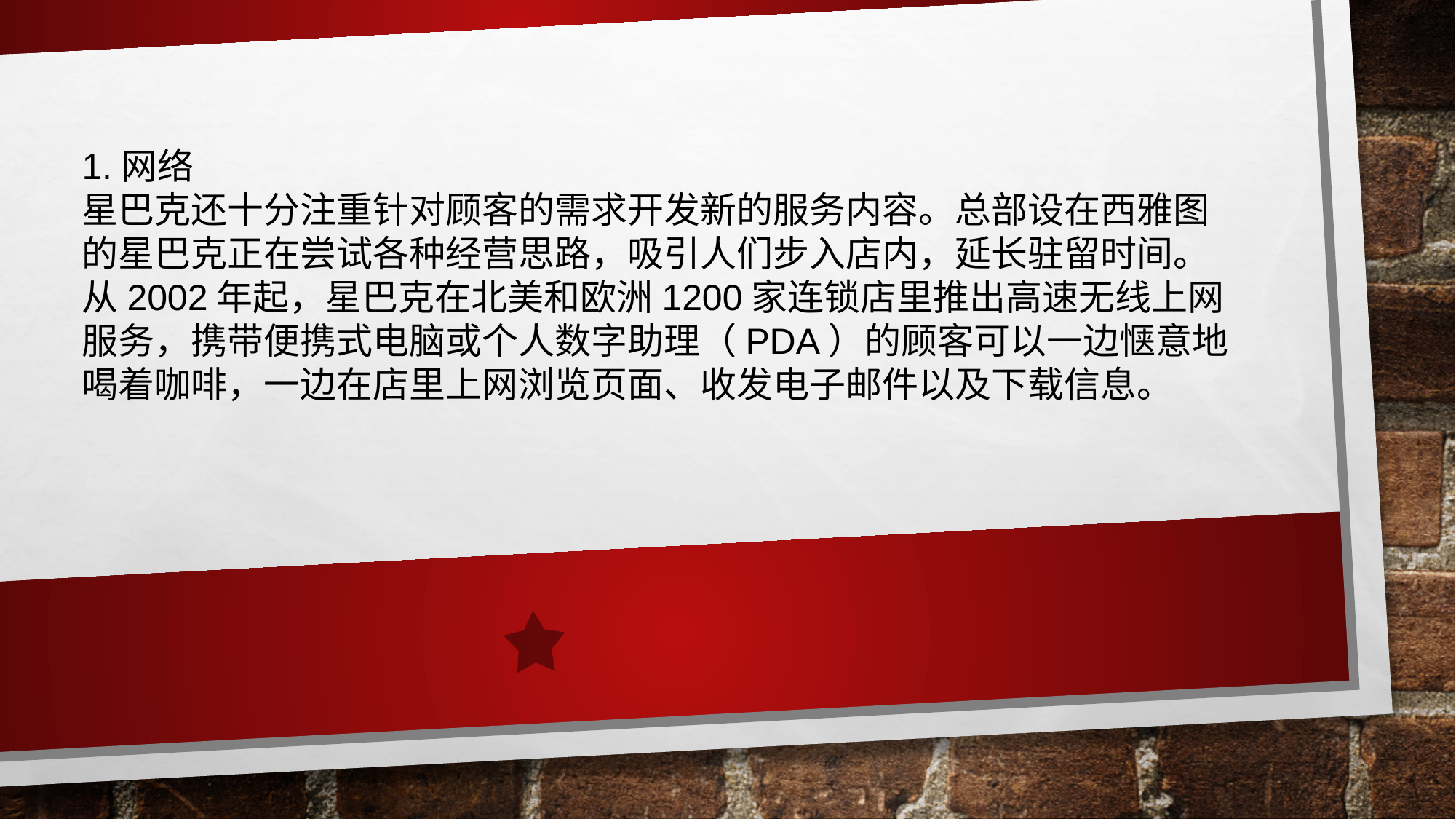

1.网络
星巴克还十分注重针对顾客的需求开发新的服务内容。总部设在西雅图的星巴克正在尝试各种经营思路，吸引人们步入店内，延长驻留时间。从2002年起，星巴克在北美和欧洲1200家连锁店里推出高速无线上网服务，携带便携式电脑或个人数字助理（PDA）的顾客可以一边惬意地喝着咖啡，一边在店里上网浏览页面、收发电子邮件以及下载信息。